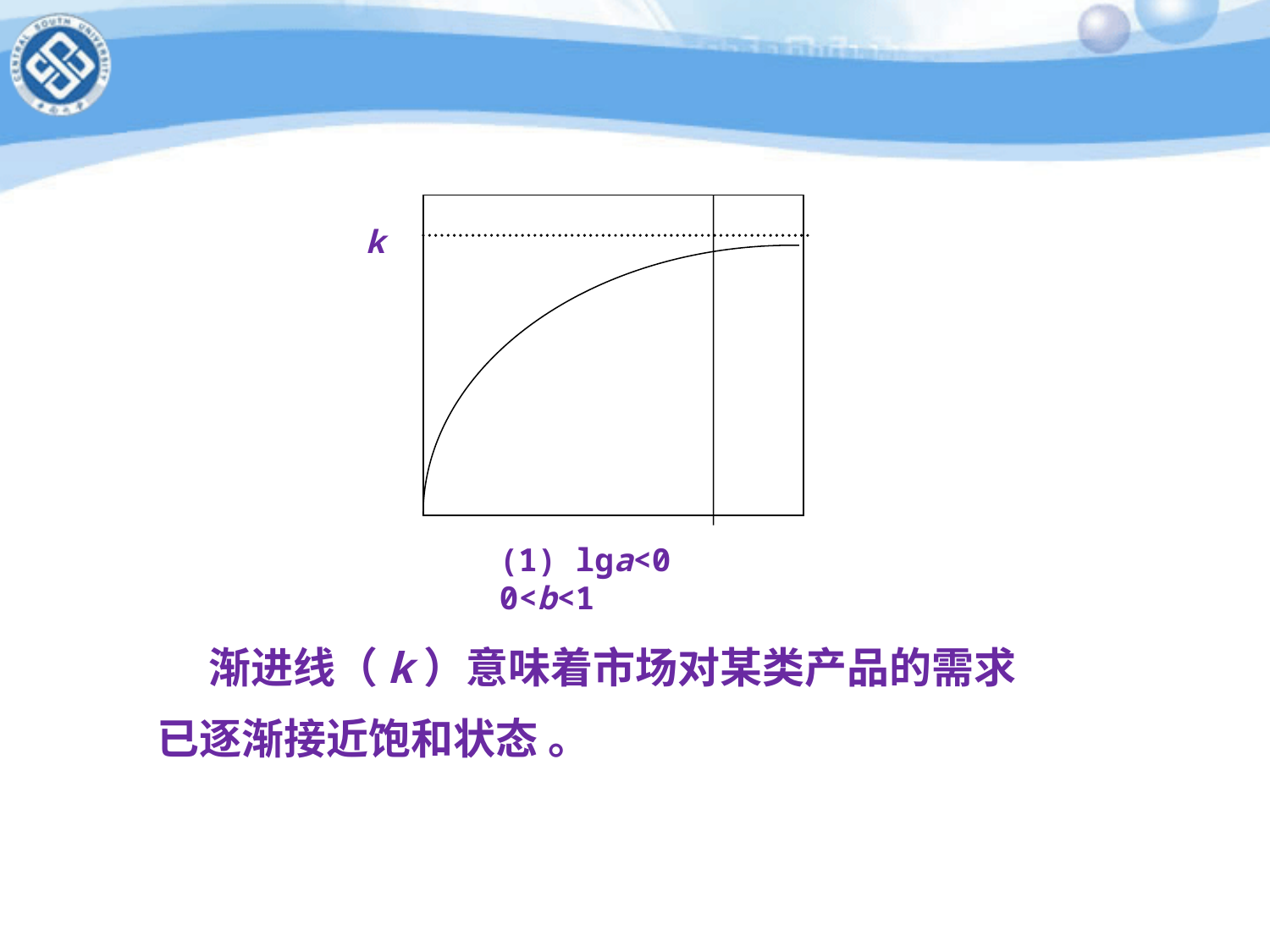

k

(1) lga<0 0<b<1
       渐进线（k）意味着市场对某类产品的需求
   已逐渐接近饱和状态 。